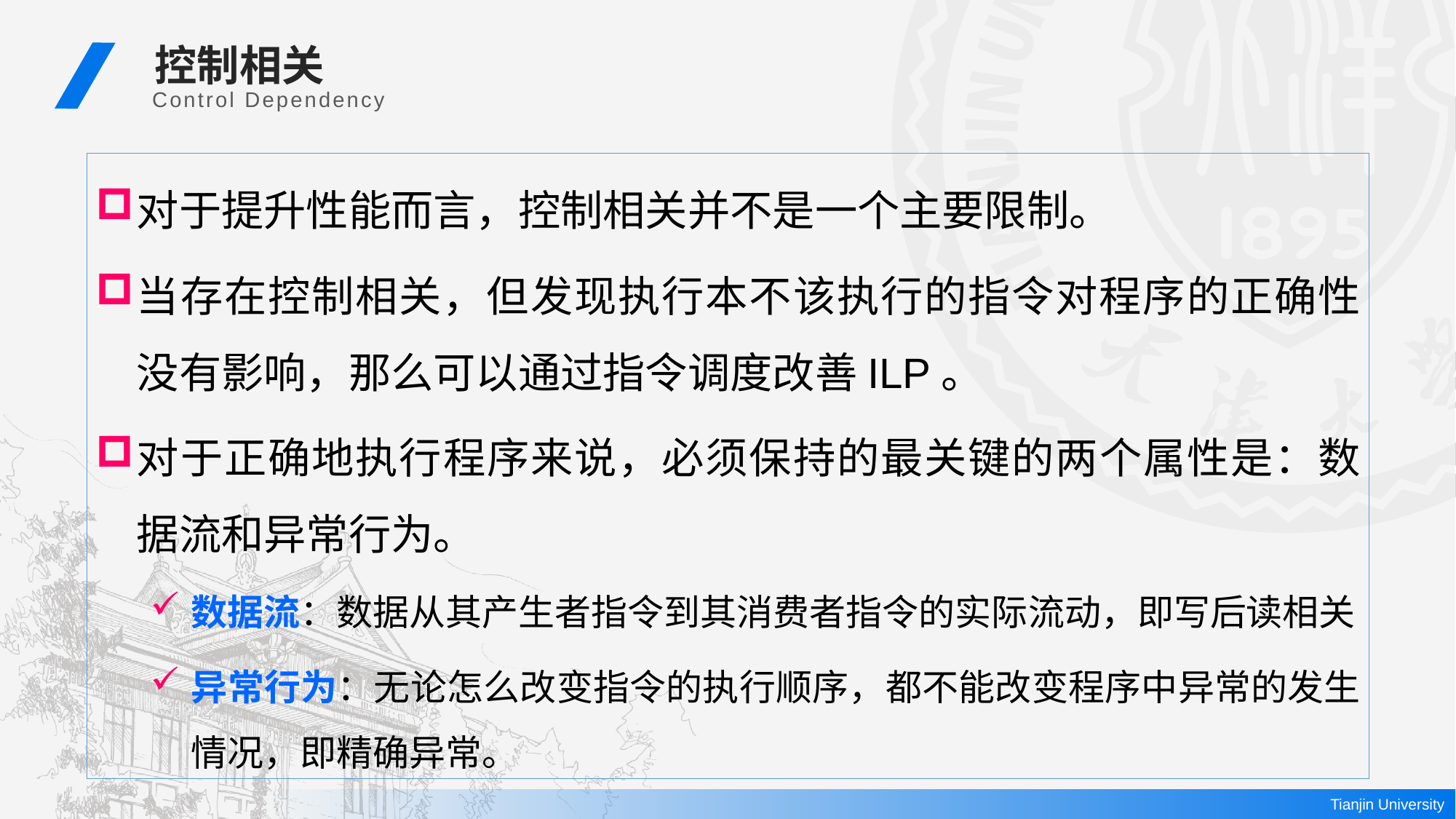

控制相关
   Control Dependency
对于提升性能而言，控制相关并不是一个主要限制。
当存在控制相关，但发现执行本不该执行的指令对程序的正确性没有影响，那么可以通过指令调度改善ILP。
对于正确地执行程序来说，必须保持的最关键的两个属性是：数据流和异常行为。
数据流：数据从其产生者指令到其消费者指令的实际流动，即写后读相关
异常行为：无论怎么改变指令的执行顺序，都不能改变程序中异常的发生情况，即精确异常。